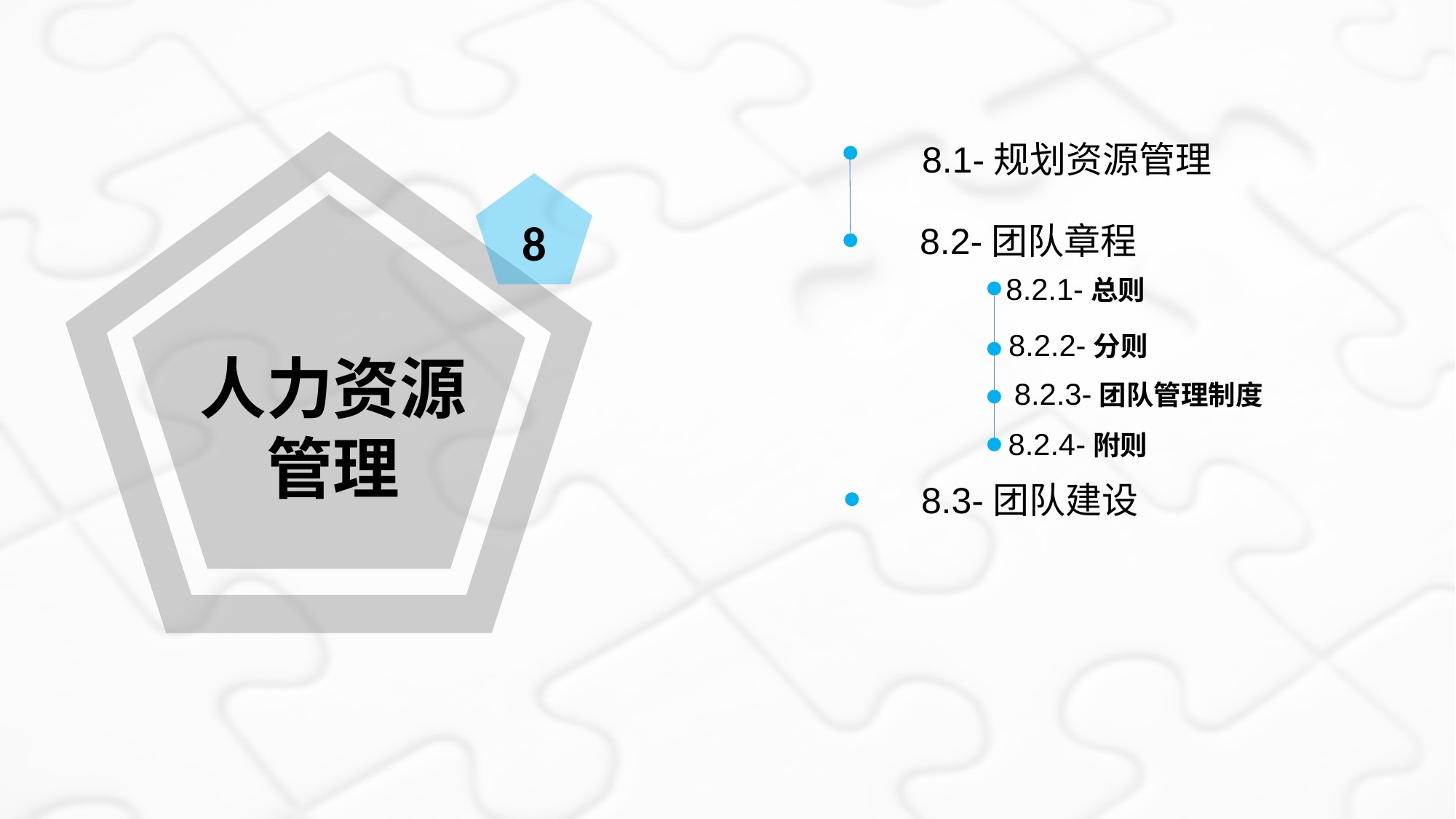

8.1-规划资源管理

8

8.2-团队章程

8.2.1-总则

8.2.2-分则
人力资源管理

8.2.3-团队管理制度

8.2.4-附则

8.3-团队建设